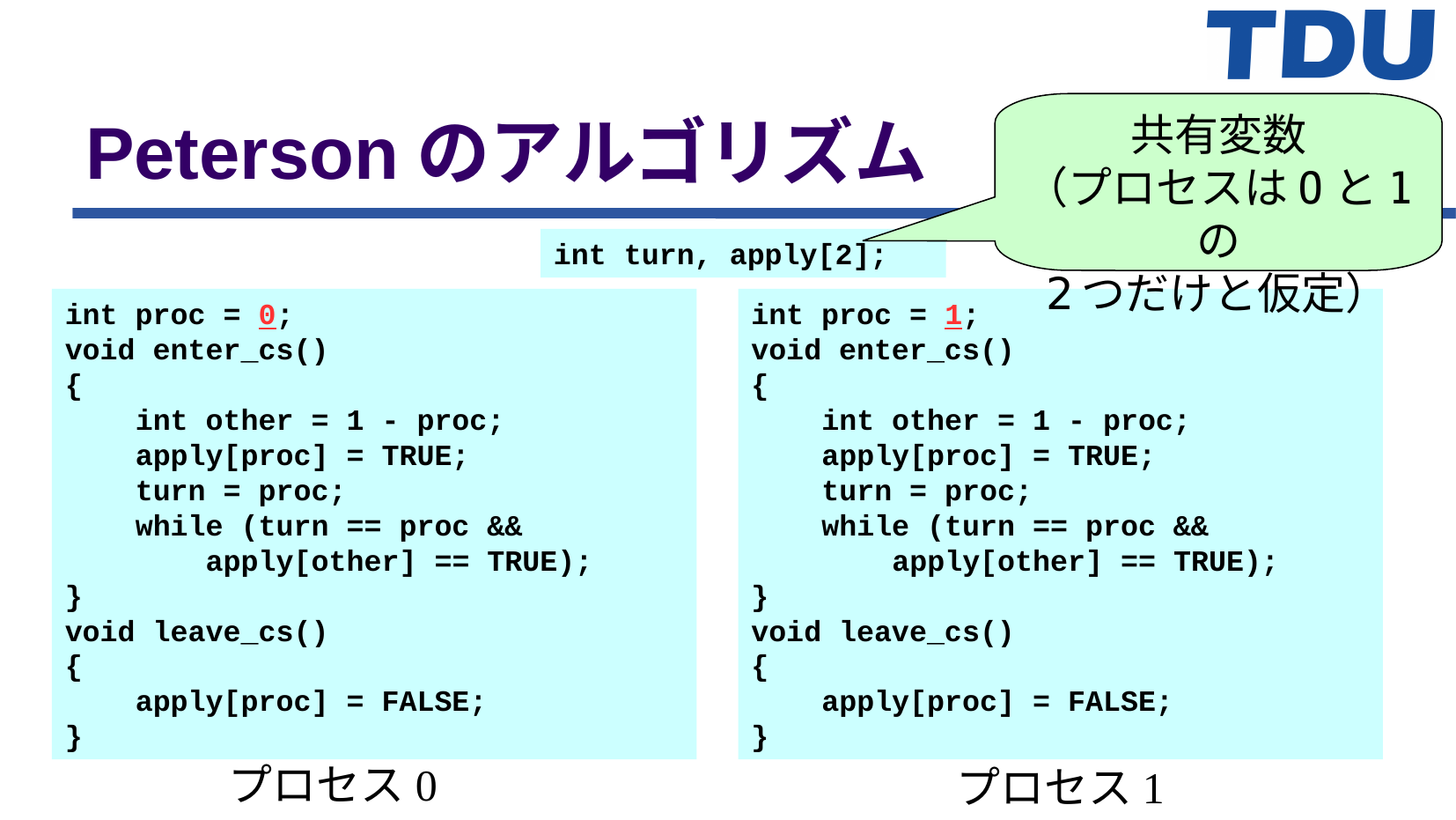

Petersonのアルゴリズム
共有変数
（プロセスは0と1の
2つだけと仮定）
int turn, apply[2];
int proc = 0;
void enter_cs()
{
    int other = 1 - proc;
    apply[proc] = TRUE;
    turn = proc;
    while (turn == proc &&
        apply[other] == TRUE);
}
void leave_cs()
{
    apply[proc] = FALSE;
}
int proc = 1;
void enter_cs()
{
    int other = 1 - proc;
    apply[proc] = TRUE;
    turn = proc;
    while (turn == proc &&
        apply[other] == TRUE);
}
void leave_cs()
{
    apply[proc] = FALSE;
}
プロセス0
プロセス1